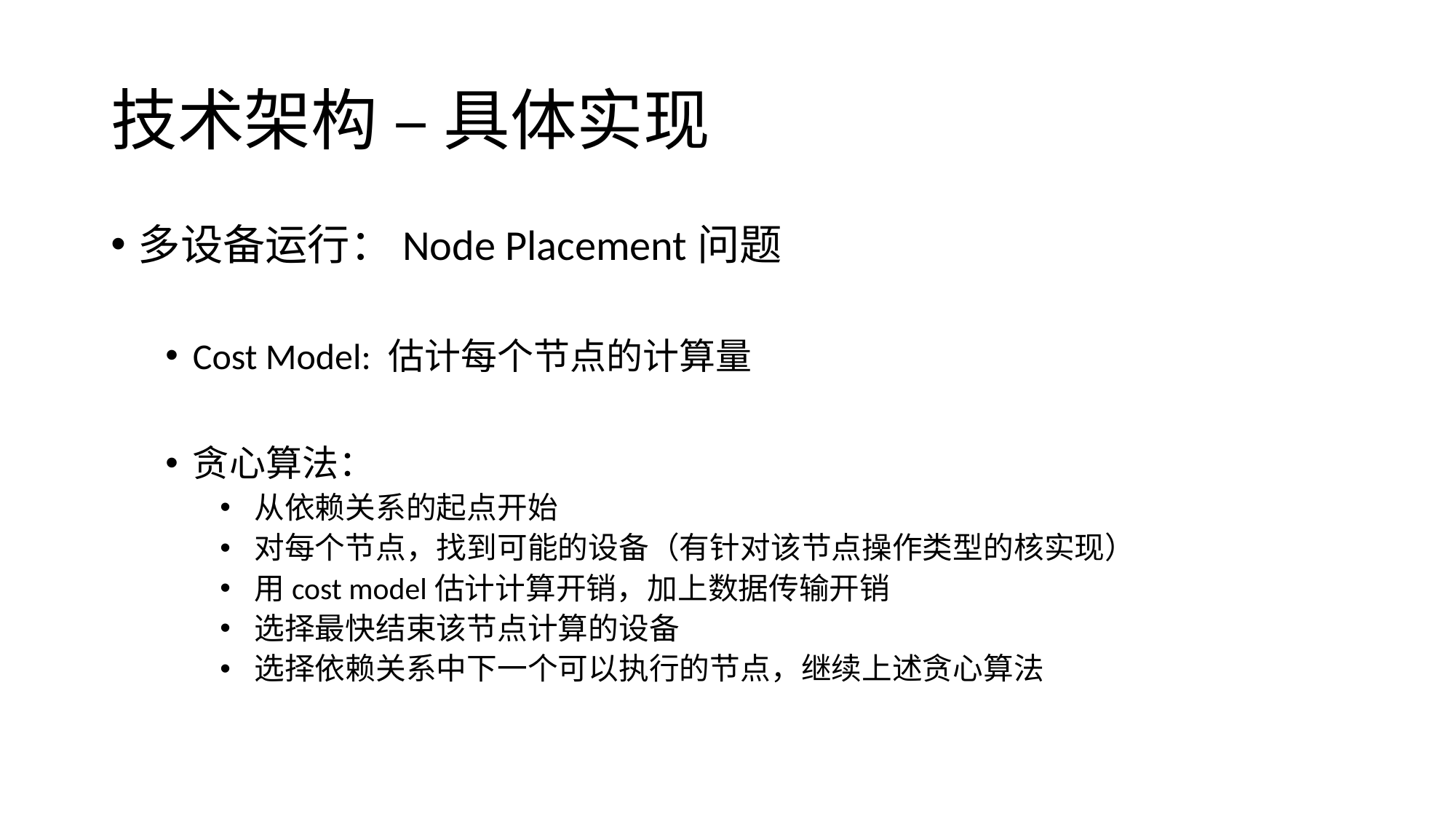

# 技术架构 – 具体实现
多设备运行：Node Placement问题

Cost Model: 估计每个节点的计算量

贪心算法：
从依赖关系的起点开始
对每个节点，找到可能的设备（有针对该节点操作类型的核实现）
用cost model估计计算开销，加上数据传输开销
选择最快结束该节点计算的设备
选择依赖关系中下一个可以执行的节点，继续上述贪心算法